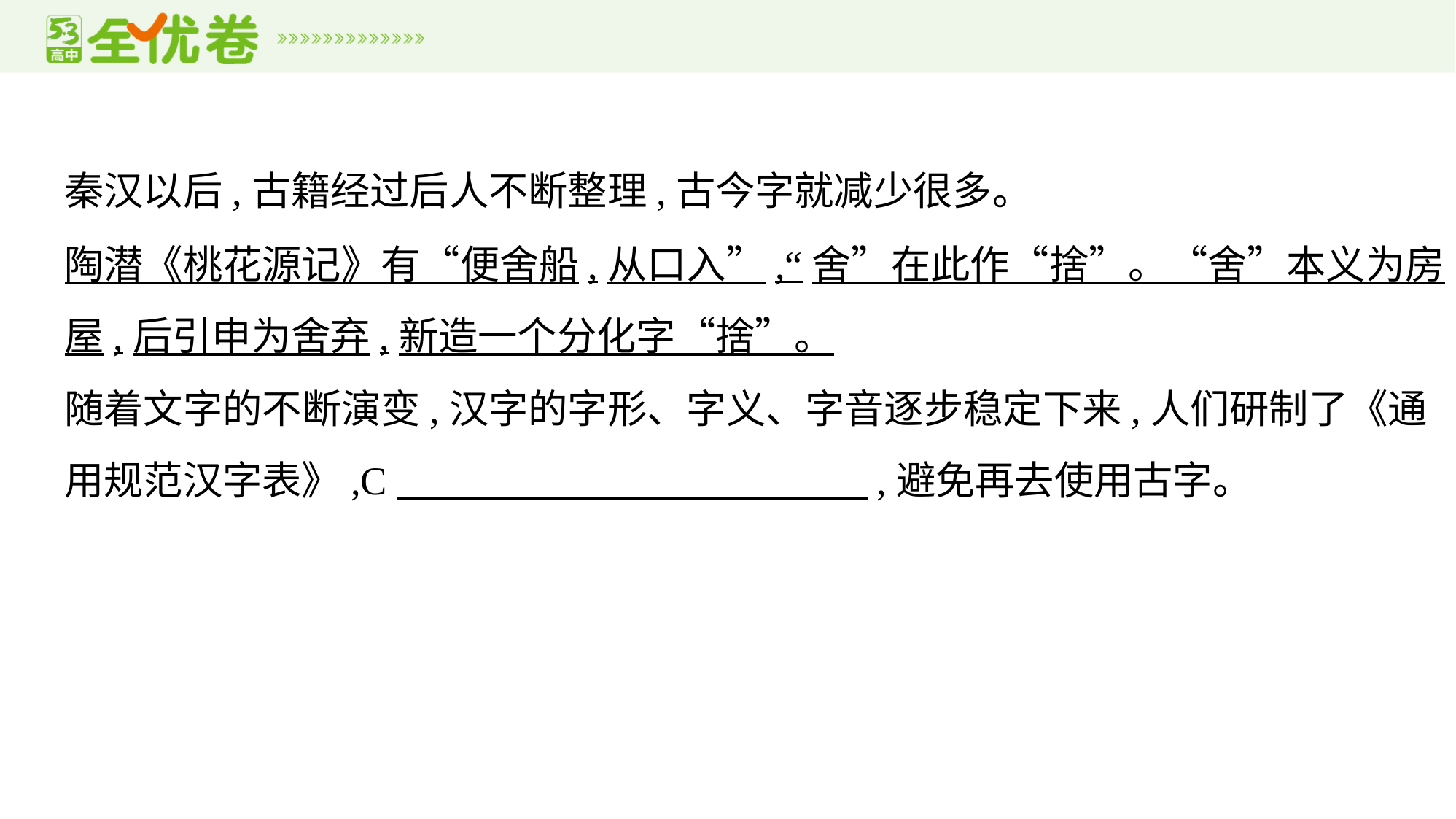

秦汉以后,古籍经过后人不断整理,古今字就减少很多。
陶潜《桃花源记》有“便舍船,从口入”,“舍”在此作“捨”。“舍”本义为房屋,后引申为舍弃,新造一个分化字“捨”。
随着文字的不断演变,汉字的字形、字义、字音逐步稳定下来,人们研制了《通
用规范汉字表》,C　　　　　　　　　　　    ,避免再去使用古字。